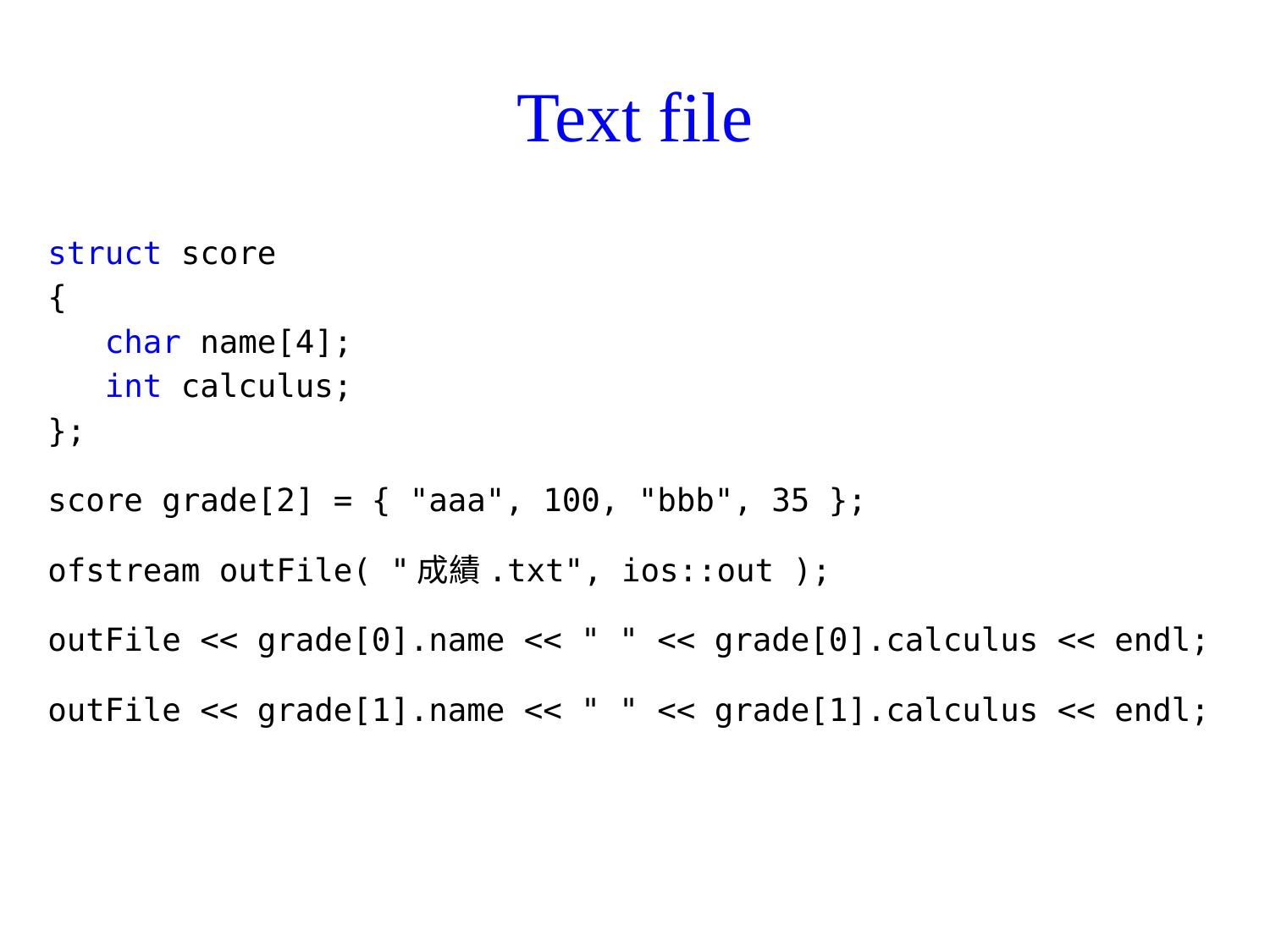

# Text file
struct score
{
   char name[4];
   int calculus;
};
score grade[2] = { "aaa", 100, "bbb", 35 };
ofstream outFile( "成績.txt", ios::out );
outFile << grade[0].name << " " << grade[0].calculus << endl;
outFile << grade[1].name << " " << grade[1].calculus << endl;